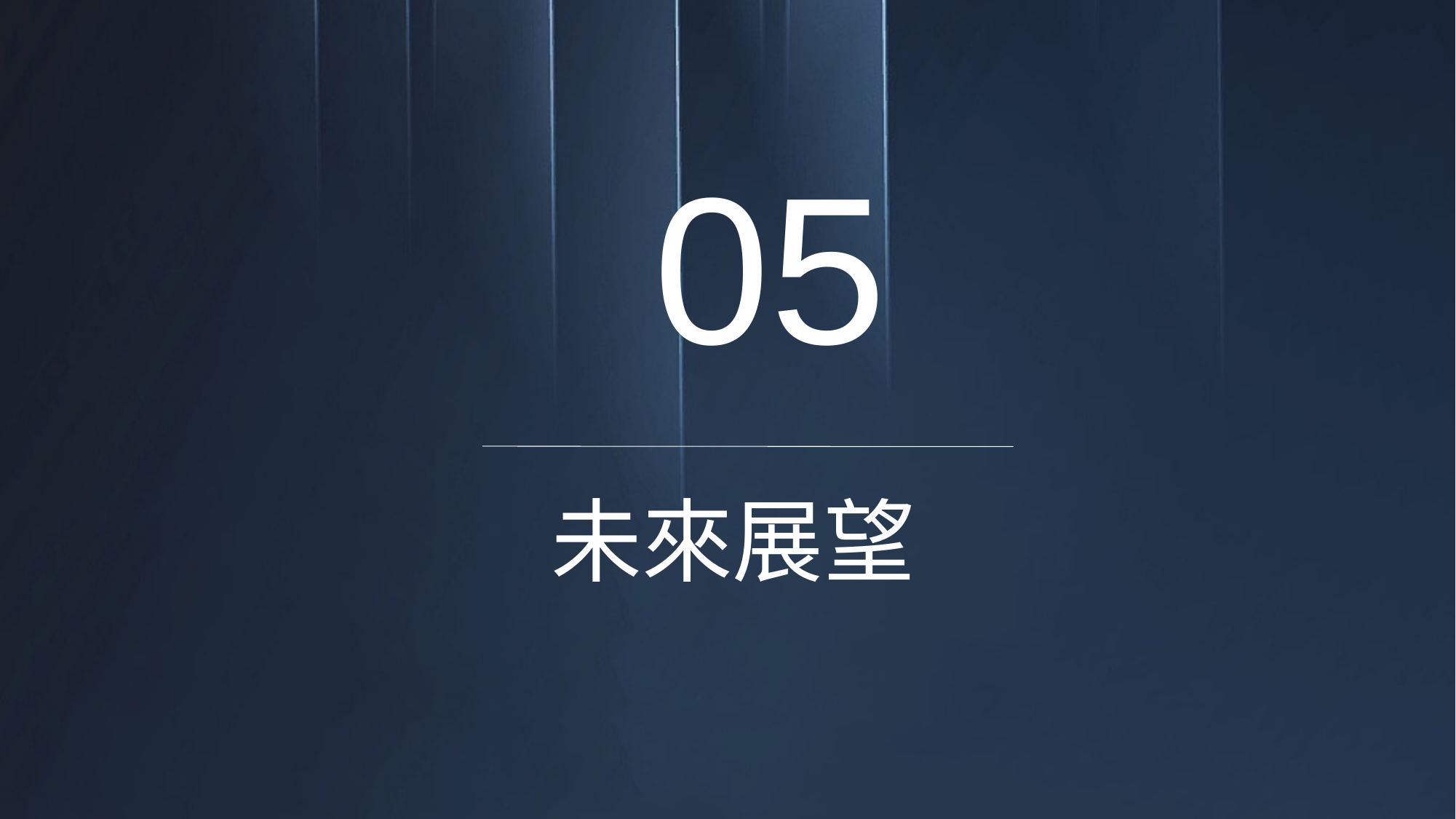

05

          未來展望